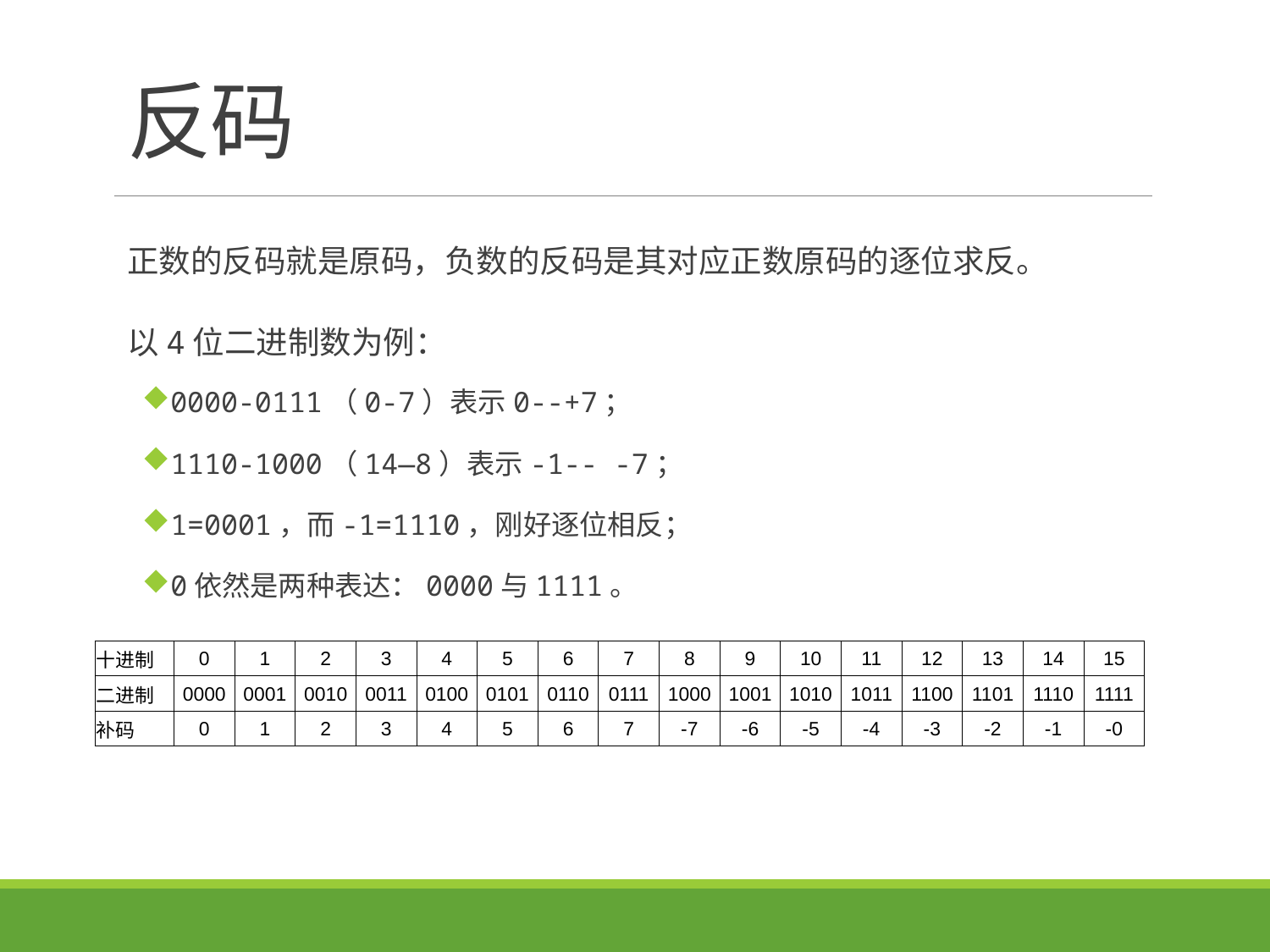

# 反码
正数的反码就是原码，负数的反码是其对应正数原码的逐位求反。
以4位二进制数为例：
0000-0111（0-7）表示0--+7；
1110-1000（14—8）表示-1-- -7；
1=0001，而-1=1110，刚好逐位相反；
0依然是两种表达：0000与1111。
| 十进制 | 0 | 1 | 2 | 3 | 4 | 5 | 6 | 7 | 8 | 9 | 10 | 11 | 12 | 13 | 14 | 15 |
| --- | --- | --- | --- | --- | --- | --- | --- | --- | --- | --- | --- | --- | --- | --- | --- | --- |
| 二进制 | 0000 | 0001 | 0010 | 0011 | 0100 | 0101 | 0110 | 0111 | 1000 | 1001 | 1010 | 1011 | 1100 | 1101 | 1110 | 1111 |
| 补码 | 0 | 1 | 2 | 3 | 4 | 5 | 6 | 7 | -7 | -6 | -5 | -4 | -3 | -2 | -1 | -0 |